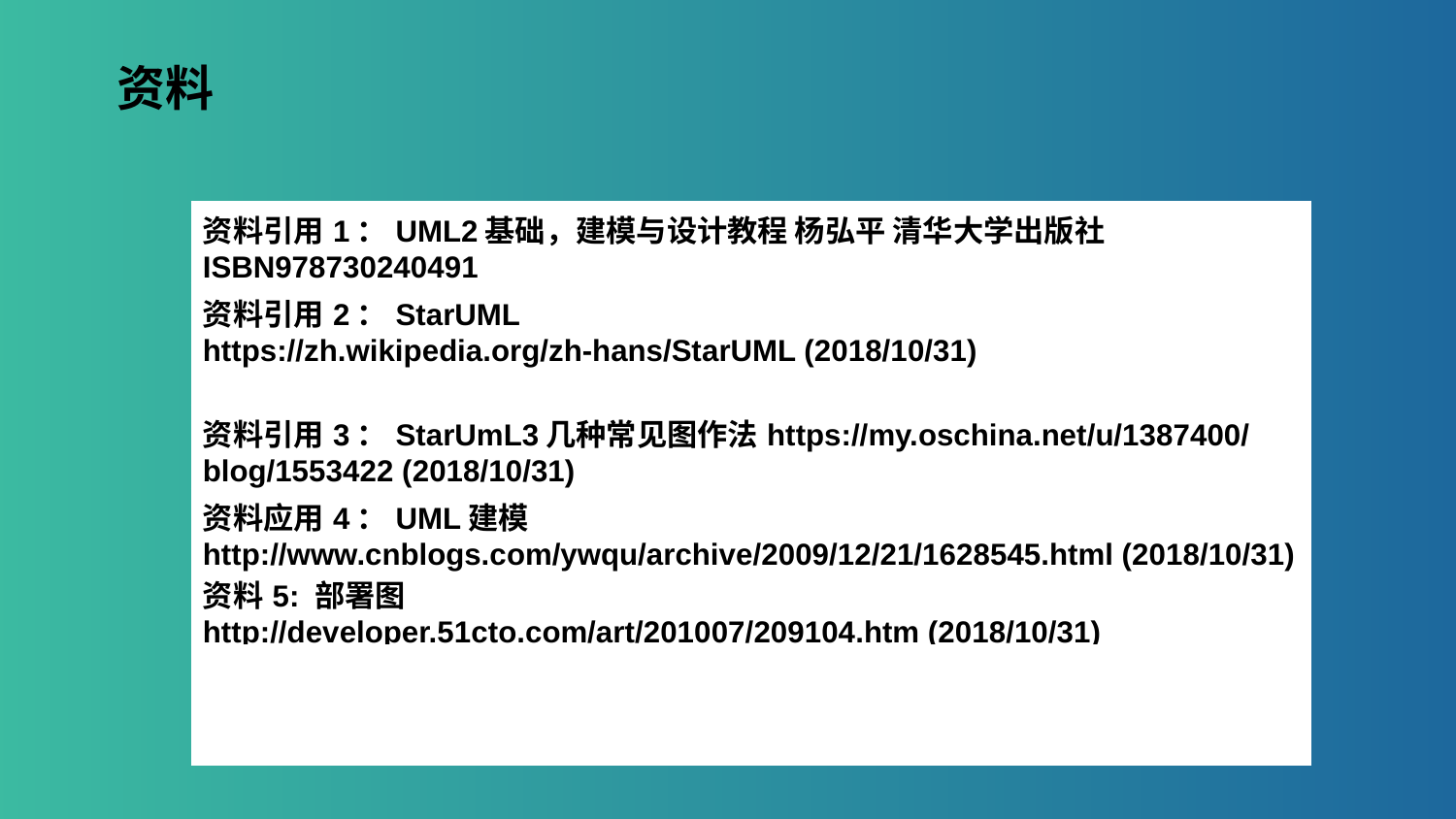

资料
| 资料引用1：UML2基础，建模与设计教程 杨弘平 清华大学出版社 ISBN978730240491 |
| --- |
| 资料引用2：StarUML https://zh.wikipedia.org/zh-hans/StarUML (2018/10/31) |
| 资料引用3：StarUmL3几种常见图作法https://my.oschina.net/u/1387400/blog/1553422 (2018/10/31) |
| 资料应用4：UML建模 http://www.cnblogs.com/ywqu/archive/2009/12/21/1628545.html (2018/10/31) 资料5: 部署图 http://developer.51cto.com/art/201007/209104.htm (2018/10/31) |
|  |